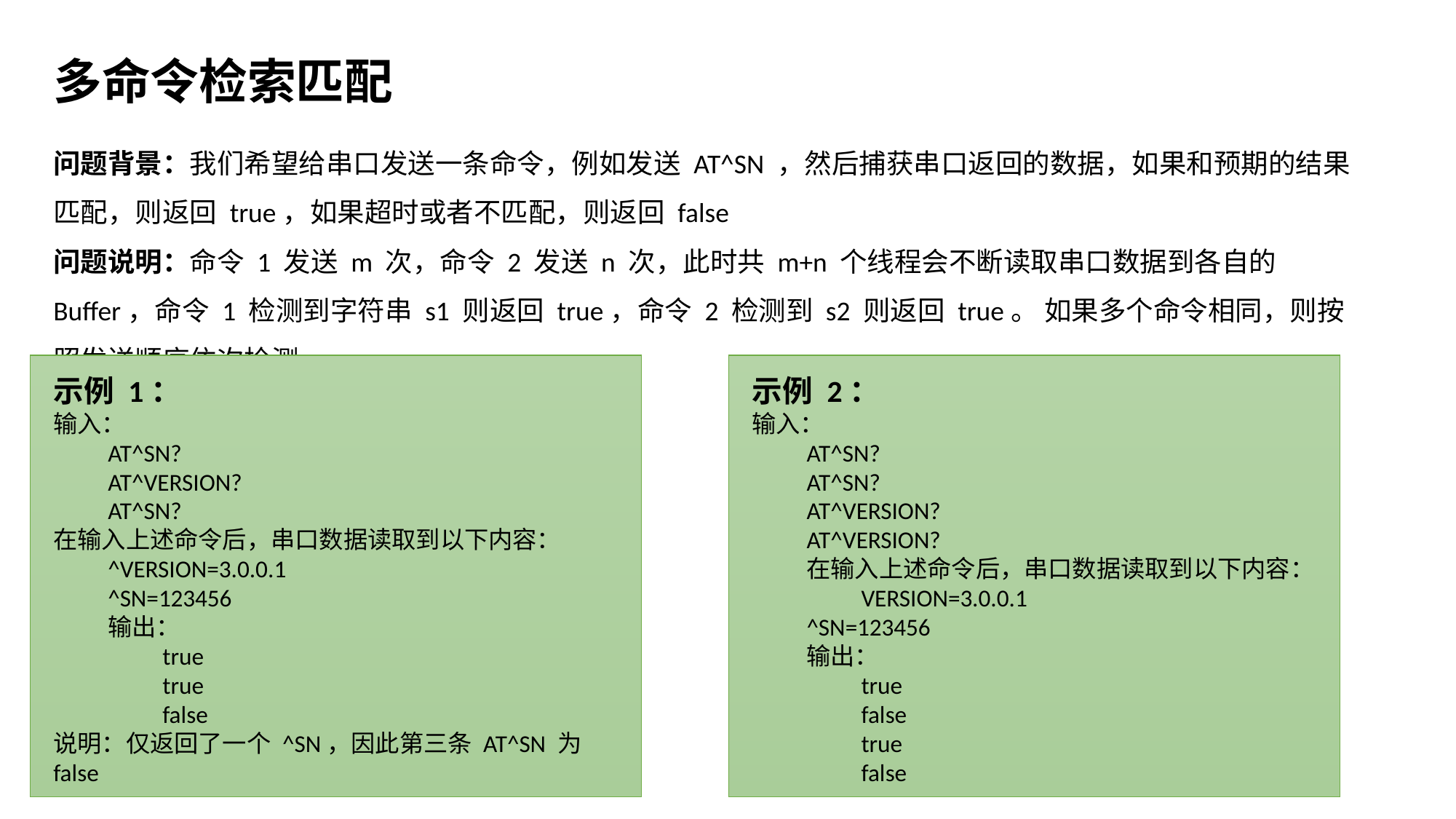

多命令检索匹配
问题背景：我们希望给串口发送一条命令，例如发送 AT^SN ，然后捕获串口返回的数据，如果和预期的结果匹配，则返回 true，如果超时或者不匹配，则返回 false
问题说明：命令 1 发送 m 次，命令 2 发送 n 次，此时共 m+n 个线程会不断读取串口数据到各自的 Buffer，命令 1 检测到字符串 s1 则返回 true，命令 2 检测到 s2 则返回 true。 如果多个命令相同，则按照发送顺序依次检测。

示例 1：
输入：
AT^SN?
AT^VERSION?
AT^SN?
在输入上述命令后，串口数据读取到以下内容：
^VERSION=3.0.0.1
^SN=123456
输出：
true
true
false
说明：仅返回了一个 ^SN，因此第三条 AT^SN 为 false
示例 2：
输入：
AT^SN?
AT^SN?
AT^VERSION?
AT^VERSION?
在输入上述命令后，串口数据读取到以下内容：
VERSION=3.0.0.1
^SN=123456
输出：
true
false
true
false